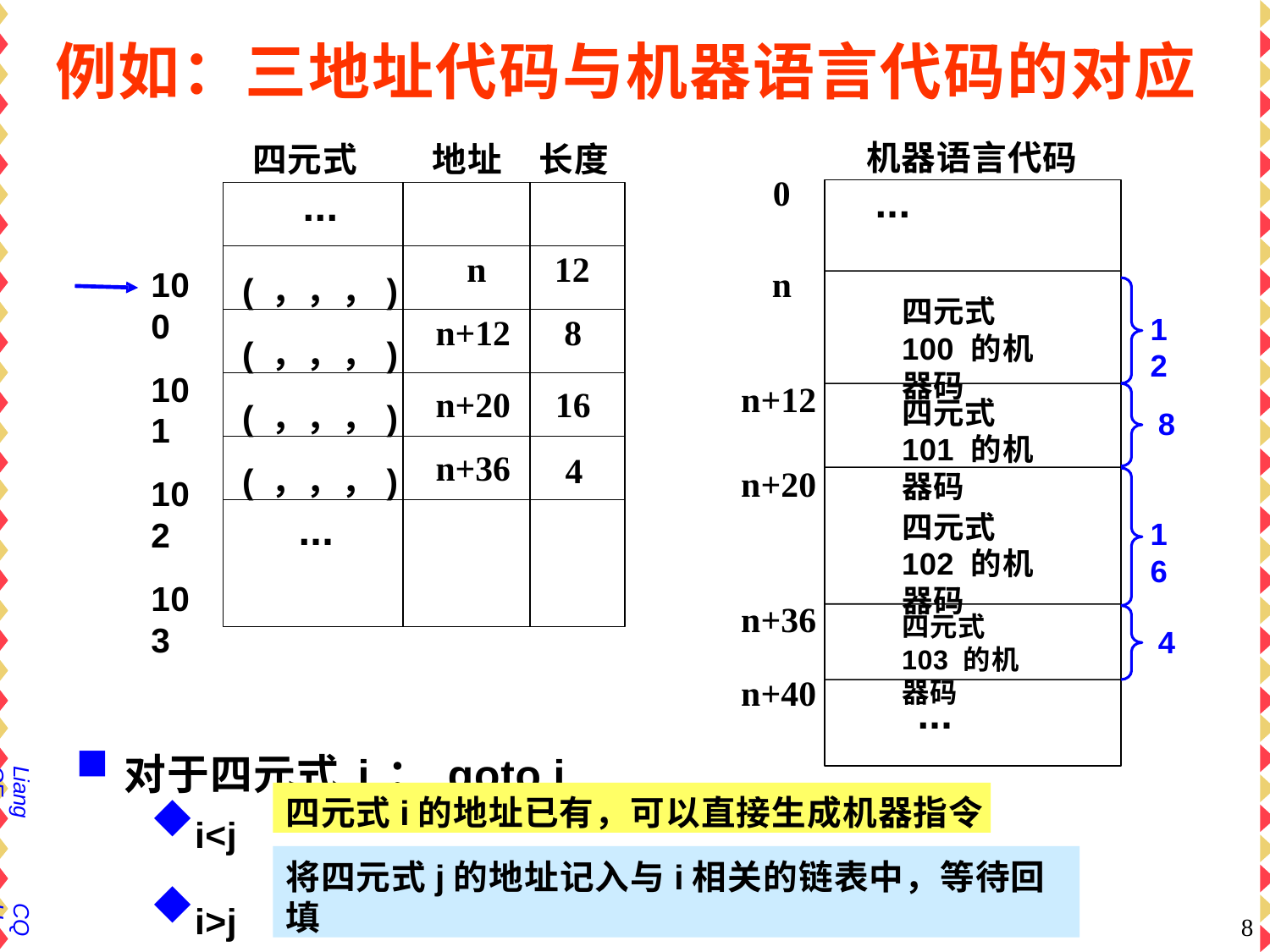

# 例如：三地址代码与机器语言代码的对应
机器语言代码
...
四元式	地址	长度
0

| ... |  |  |
| --- | --- | --- |
| ( ，，，) | n | 12 |
| ( ，，，) | n+12 | 8 |
| ( ，，，) | n+20 | 16 |
| ( ，，，) | n+36 | 4 |
| ... |  |  |
100
101
102
103
n

四元式100 的机器码
12
n+12

四元式101 的机器码
8
n+20

四元式102 的机器码
16
n+36

四元式103 的机器码
4
n+40

...
对于四元式j：goto i
Liang GE
i<j
i>j
四元式i的地址已有，可以直接生成机器指令
将四元式j的地址记入与i相关的链表中，等待回填
CQU
8